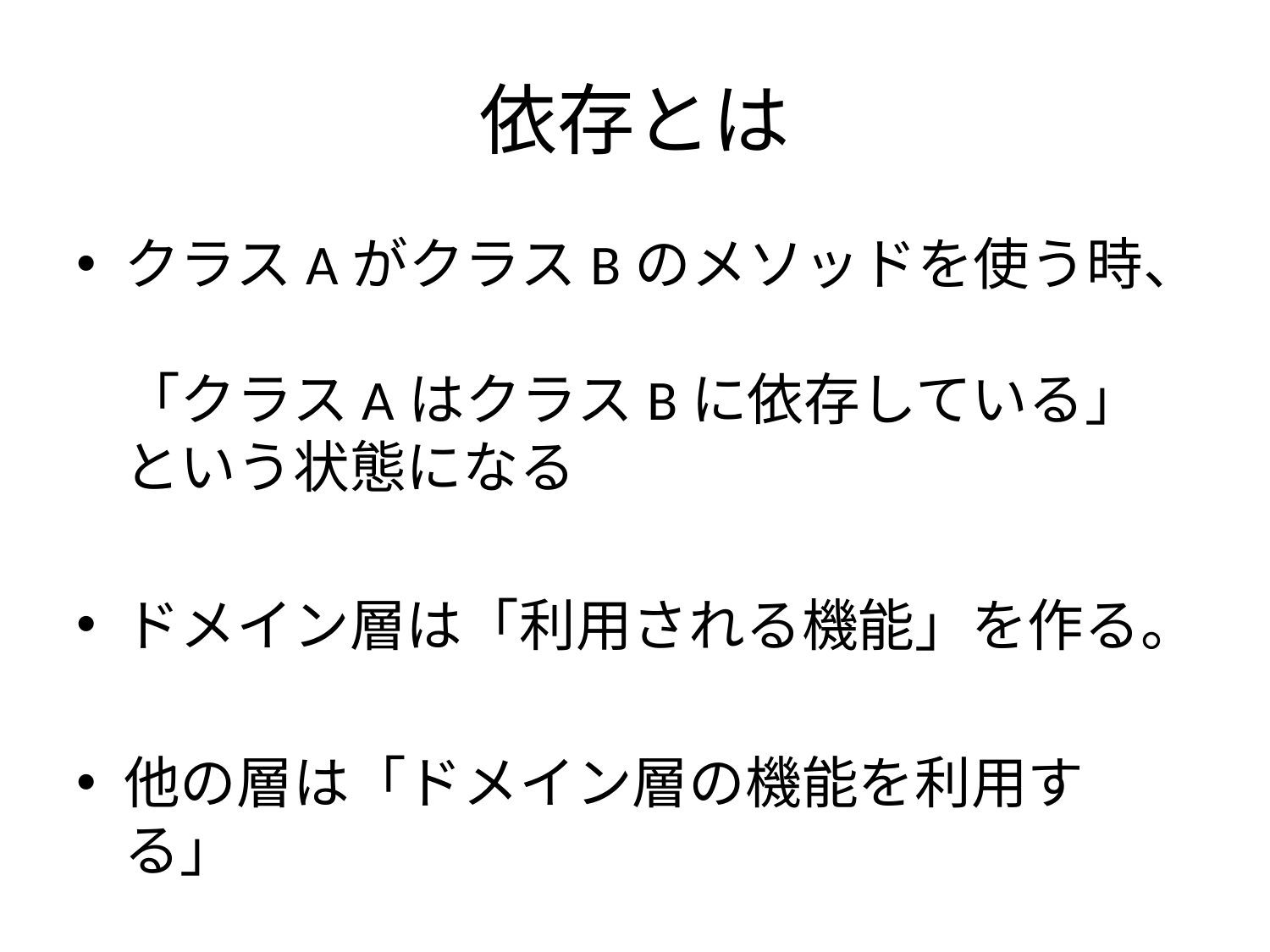

# 依存とは
クラスAがクラスBのメソッドを使う時、
「クラスAはクラスBに依存している」
という状態になる

ドメイン層は「利用される機能」を作る。

他の層は「ドメイン層の機能を利用する」